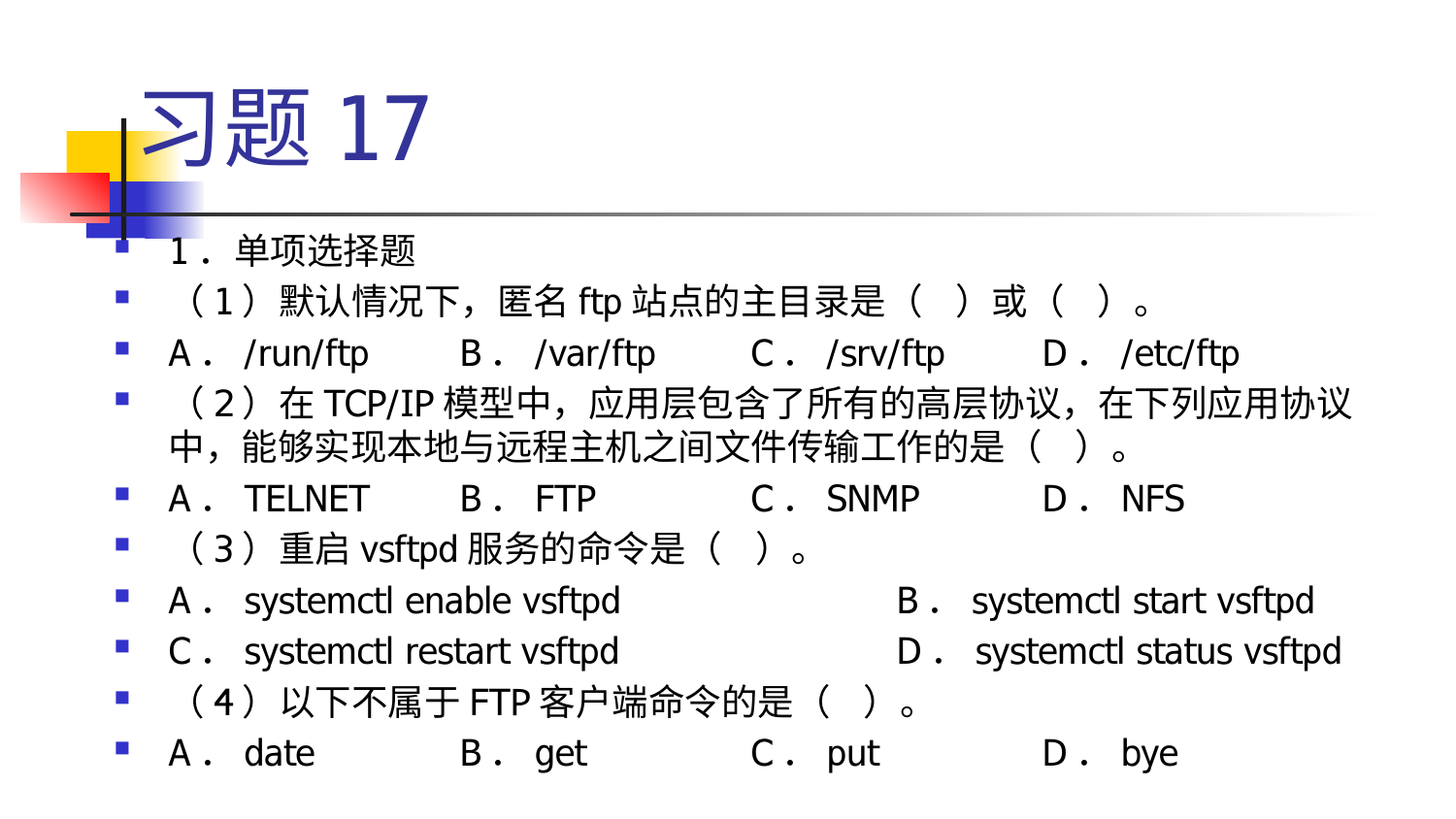

# 习题17
1．单项选择题
（1）默认情况下，匿名ftp站点的主目录是（    ）或（    ）。
A．/run/ftp	B．/var/ftp	C．/srv/ftp	D．/etc/ftp
（2）在TCP/IP模型中，应用层包含了所有的高层协议，在下列应用协议中，能够实现本地与远程主机之间文件传输工作的是（    ）。
A．TELNET	B．FTP		C．SNMP	D．NFS
（3）重启vsftpd服务的命令是（    ）。
A．systemctl enable vsftpd		B．systemctl start vsftpd
C．systemctl restart vsftpd		D．systemctl status vsftpd
（4）以下不属于FTP客户端命令的是（    ）。
A．date	B．get		C．put		D．bye